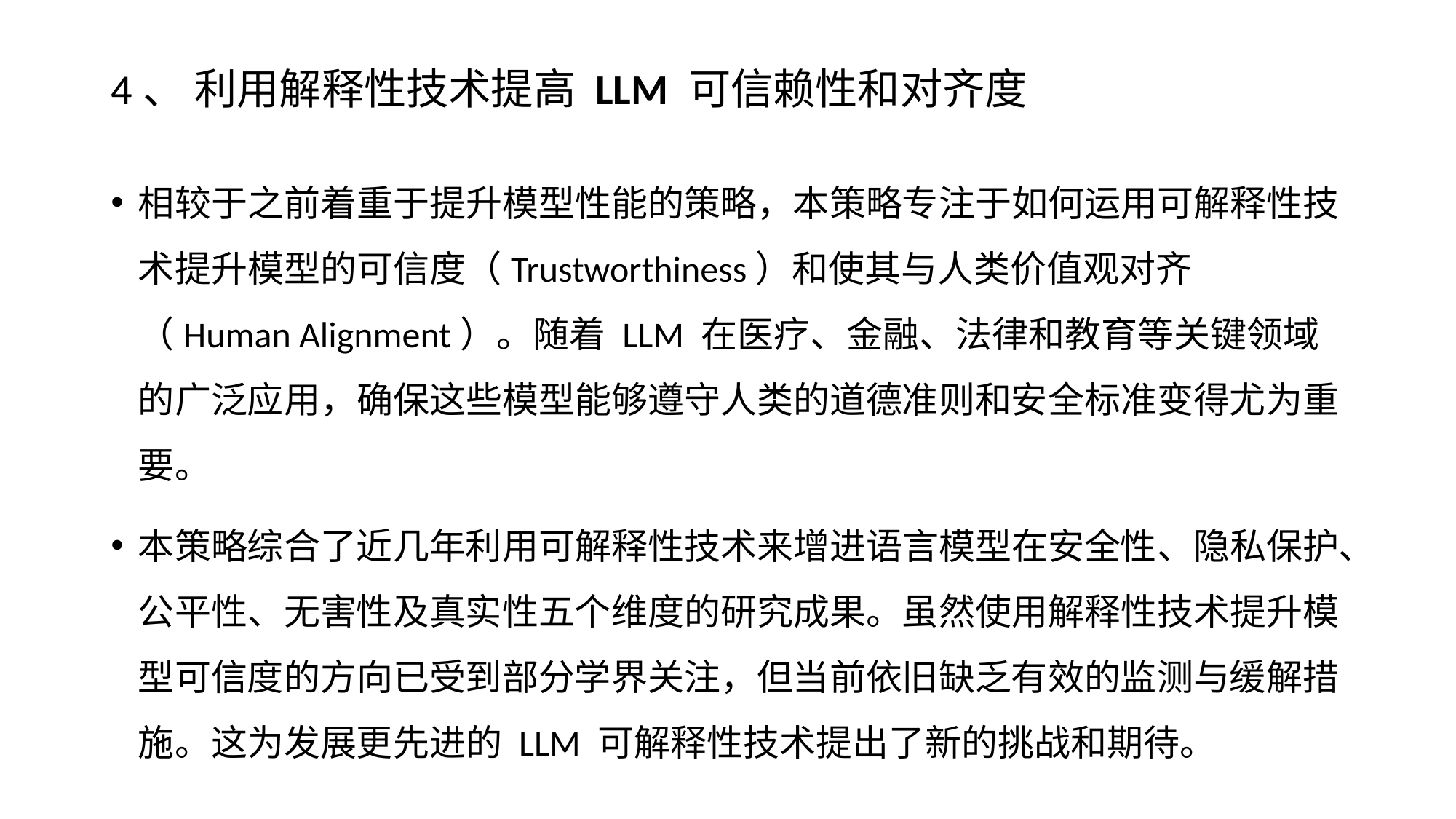

# 4、 利用解释性技术提高 LLM 可信赖性和对齐度
相较于之前着重于提升模型性能的策略，本策略专注于如何运用可解释性技术提升模型的可信度（Trustworthiness）和使其与人类价值观对齐（Human Alignment）。随着 LLM 在医疗、金融、法律和教育等关键领域的广泛应用，确保这些模型能够遵守人类的道德准则和安全标准变得尤为重要。
本策略综合了近几年利用可解释性技术来增进语言模型在安全性、隐私保护、公平性、无害性及真实性五个维度的研究成果。虽然使用解释性技术提升模型可信度的方向已受到部分学界关注，但当前依旧缺乏有效的监测与缓解措施。这为发展更先进的 LLM 可解释性技术提出了新的挑战和期待。